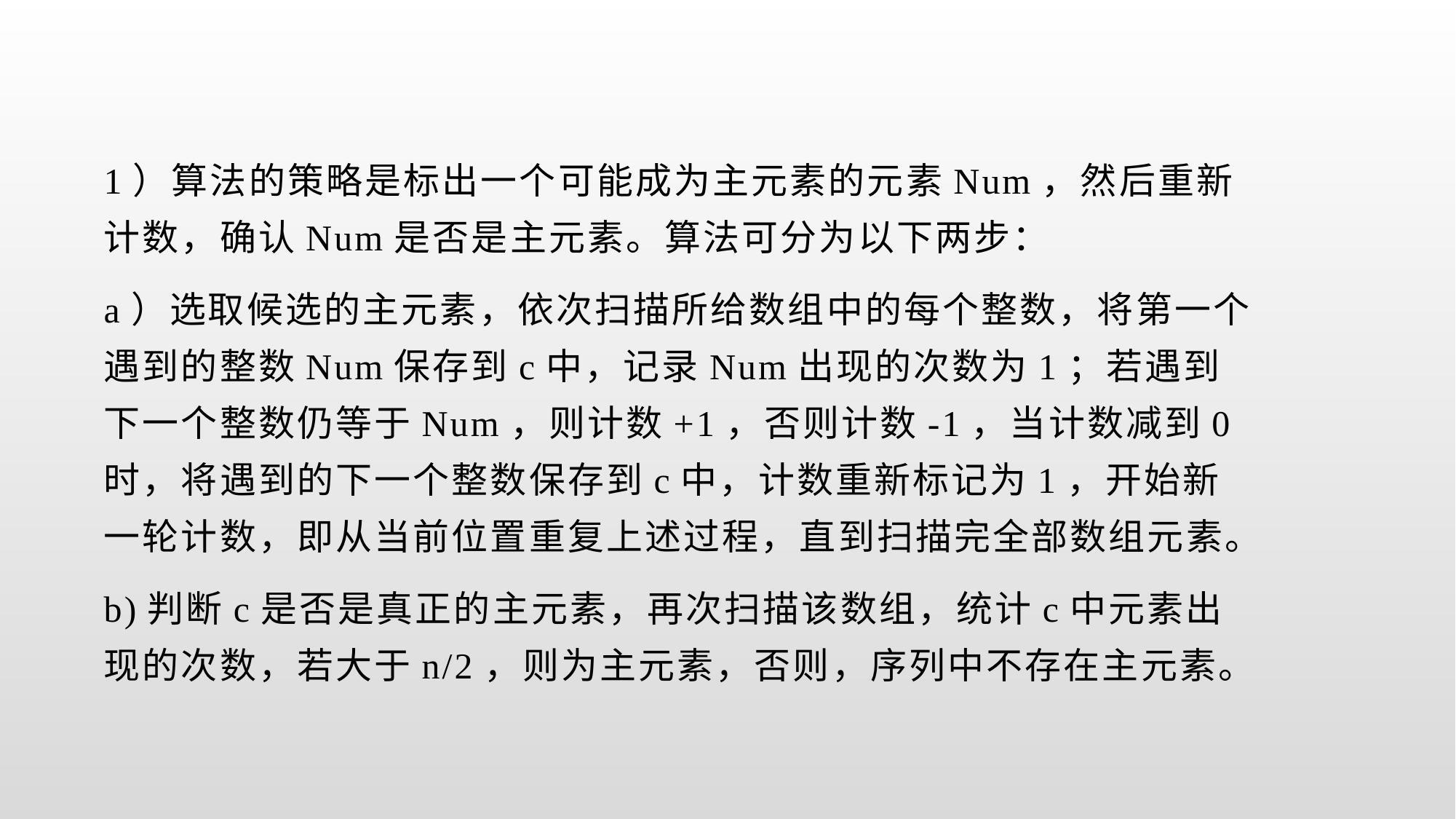

1）算法的策略是标出一个可能成为主元素的元素Num，然后重新计数，确认Num是否是主元素。算法可分为以下两步：
a）选取候选的主元素，依次扫描所给数组中的每个整数，将第一个遇到的整数Num保存到c中，记录Num出现的次数为1；若遇到下一个整数仍等于Num，则计数+1，否则计数-1，当计数减到0时，将遇到的下一个整数保存到c中，计数重新标记为1，开始新一轮计数，即从当前位置重复上述过程，直到扫描完全部数组元素。
b)判断c是否是真正的主元素，再次扫描该数组，统计c中元素出现的次数，若大于n/2，则为主元素，否则，序列中不存在主元素。